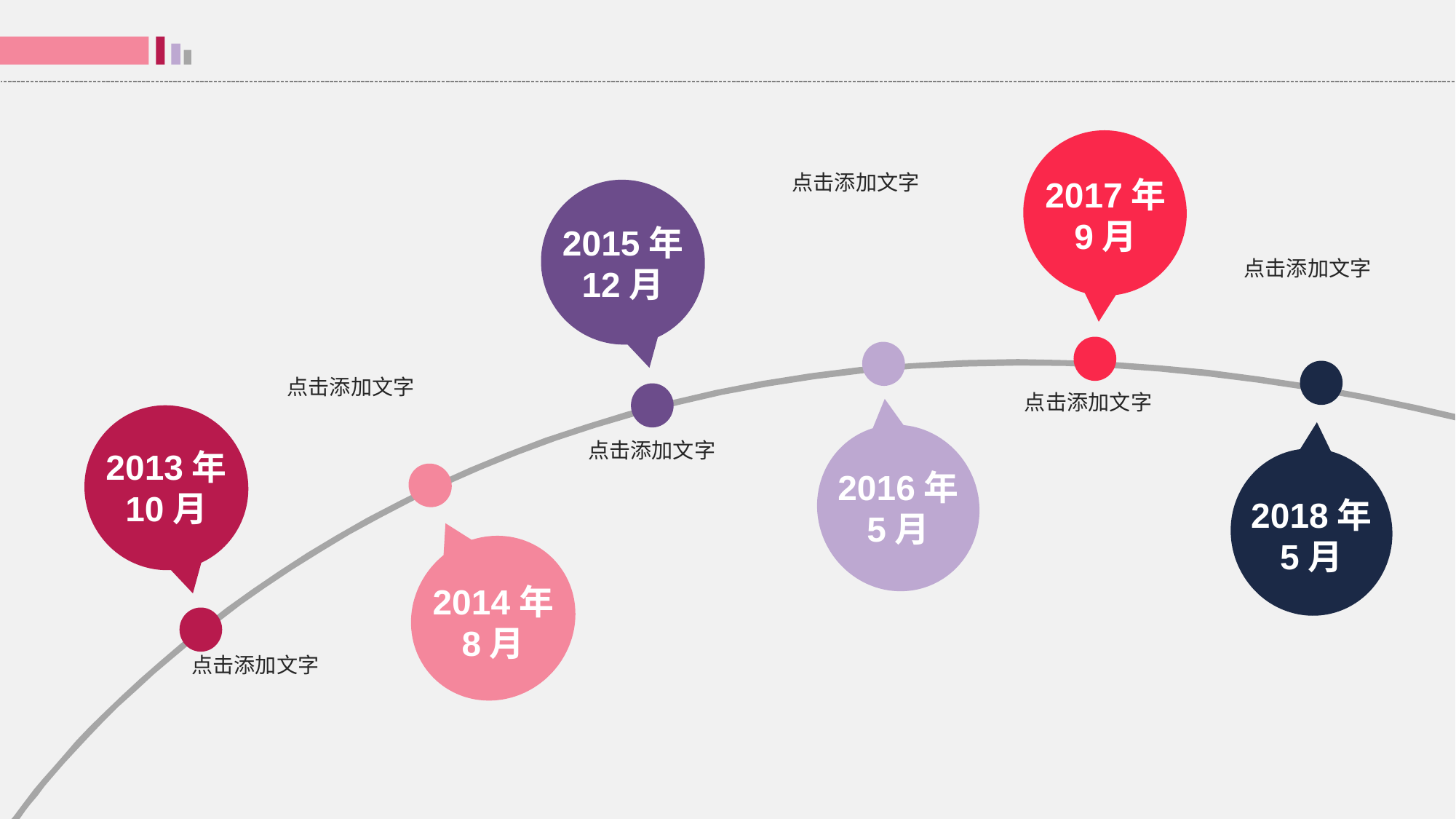

2017年
9月
点击添加文字

2015年
12月
点击添加文字

点击添加文字

点击添加文字

点击添加文字
2013年
10月

2016年
5月

2018年
5月

2014年
8月

点击添加文字